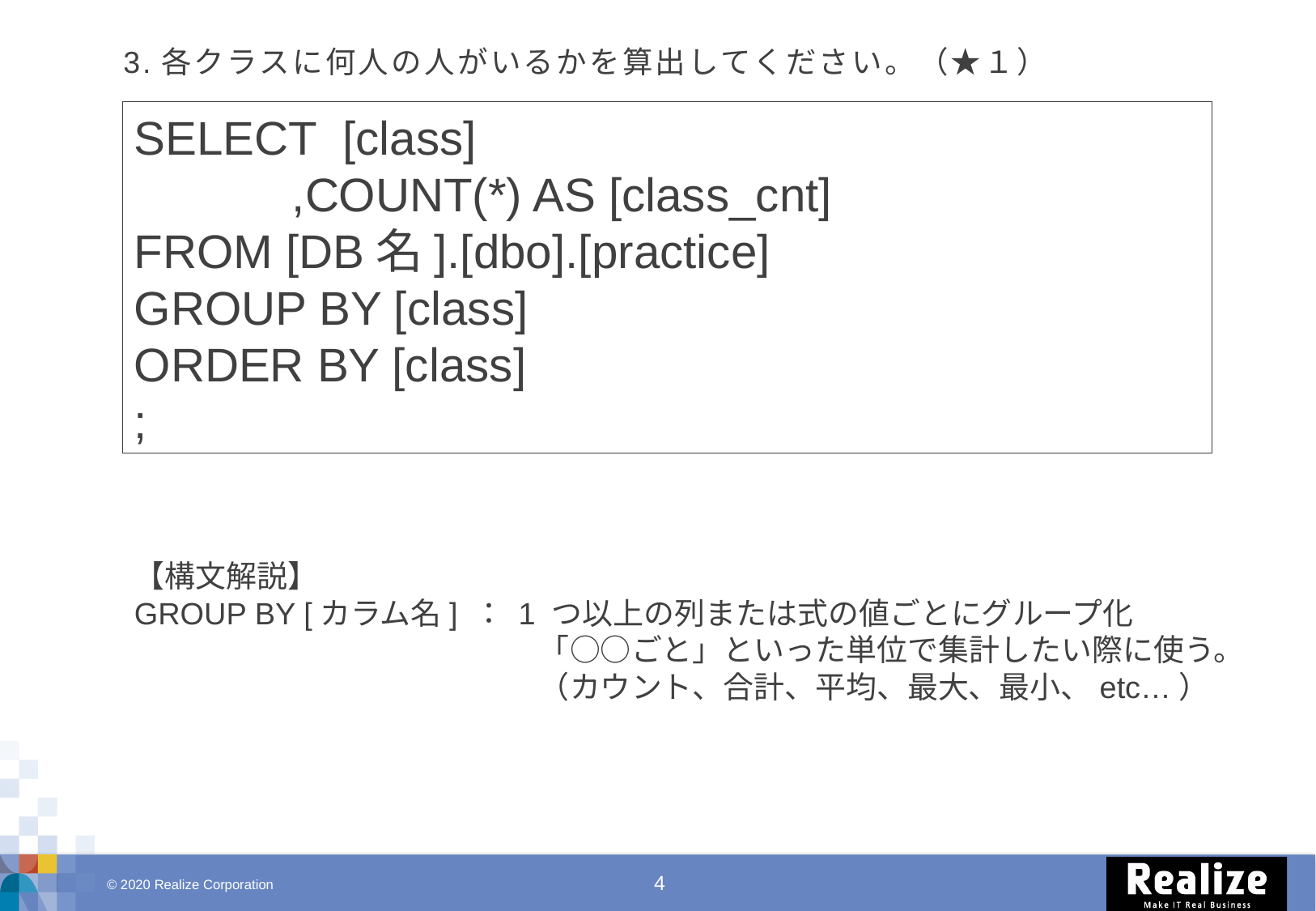

# 3.各クラスに何人の人がいるかを算出してください。（★１）
SELECT  [class]
            ,COUNT(*) AS [class_cnt]
FROM [DB名].[dbo].[practice]
GROUP BY [class]
ORDER BY [class]
;
【構文解説】
GROUP BY [カラム名] ： 1 つ以上の列または式の値ごとにグループ化
	　 　　　　　　　　「○○ごと」といった単位で集計したい際に使う。
	　 　　　　　　　　（カウント、合計、平均、最大、最小、etc…）